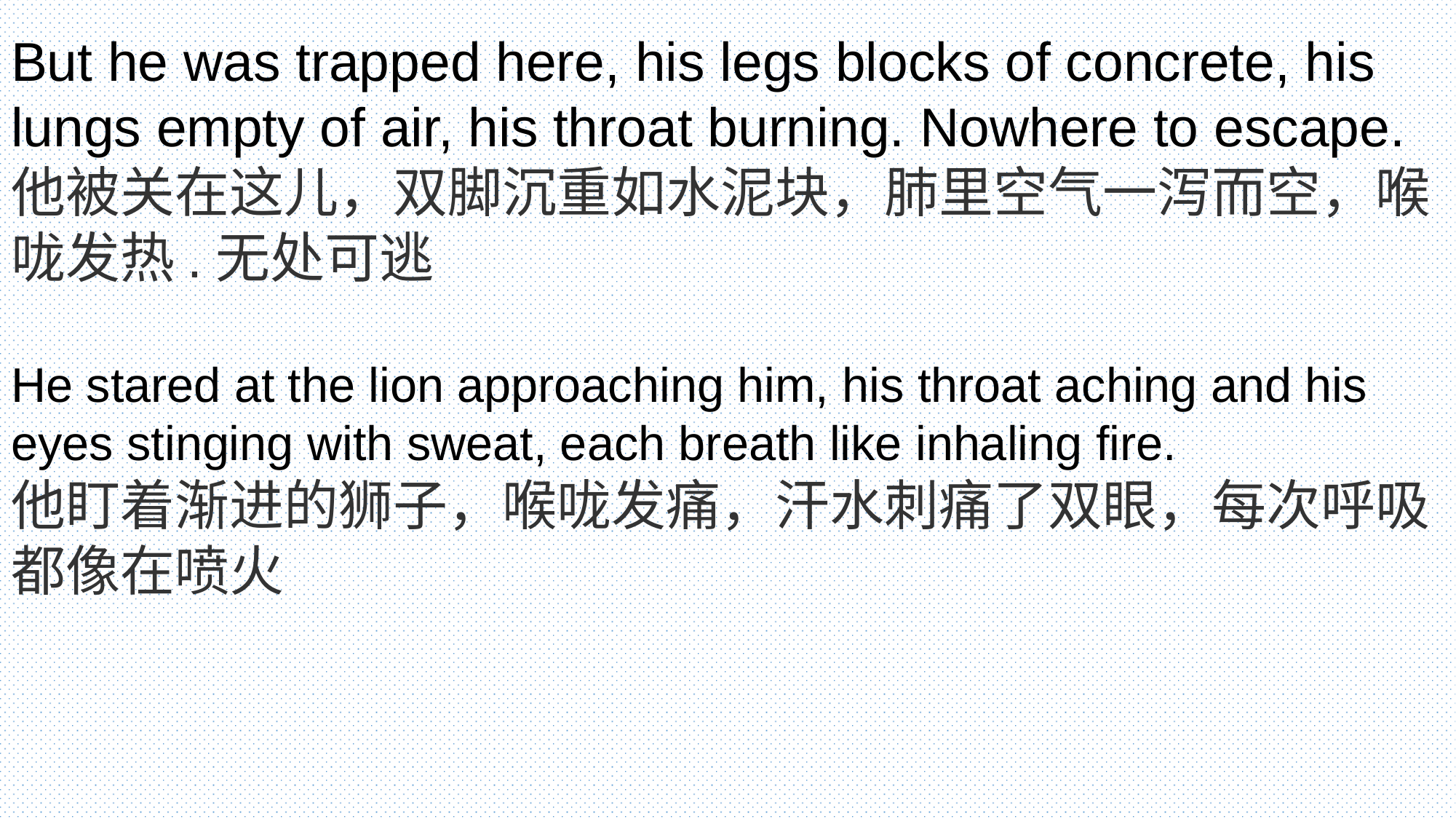

But he was trapped here, his legs blocks of concrete, his lungs empty of air, his throat burning. Nowhere to escape.
他被关在这儿，双脚沉重如水泥块，肺里空气一泻而空，喉咙发热.无处可逃

He stared at the lion approaching him, his throat aching and his eyes stinging with sweat, each breath like inhaling fire.
他盯着渐进的狮子，喉咙发痛，汗水刺痛了双眼，每次呼吸都像在喷火